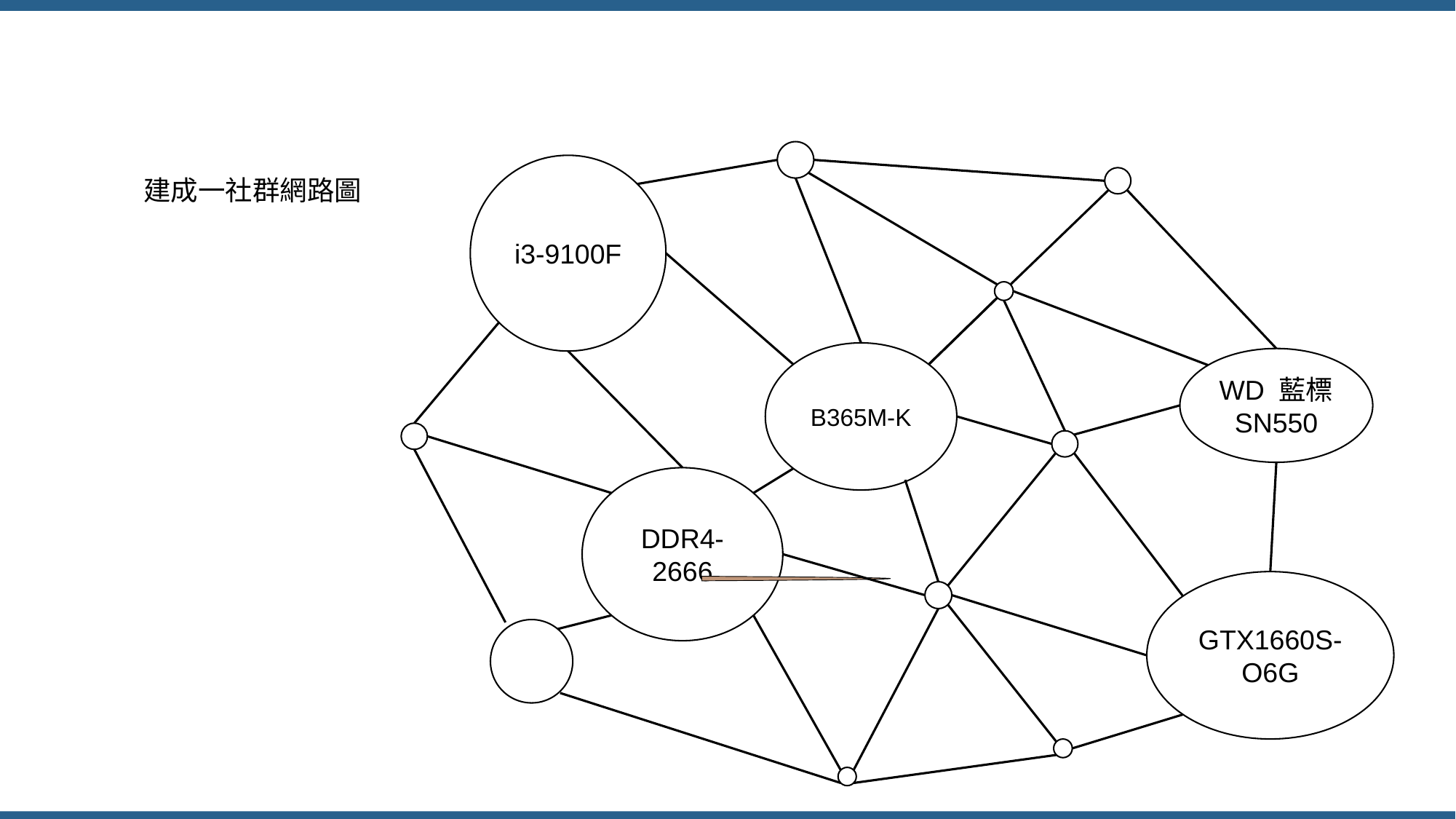

i3-9100F

建成一社群網路圖

B365M-K
WD 藍標 SN550

DDR4-2666

GTX1660S-O6G